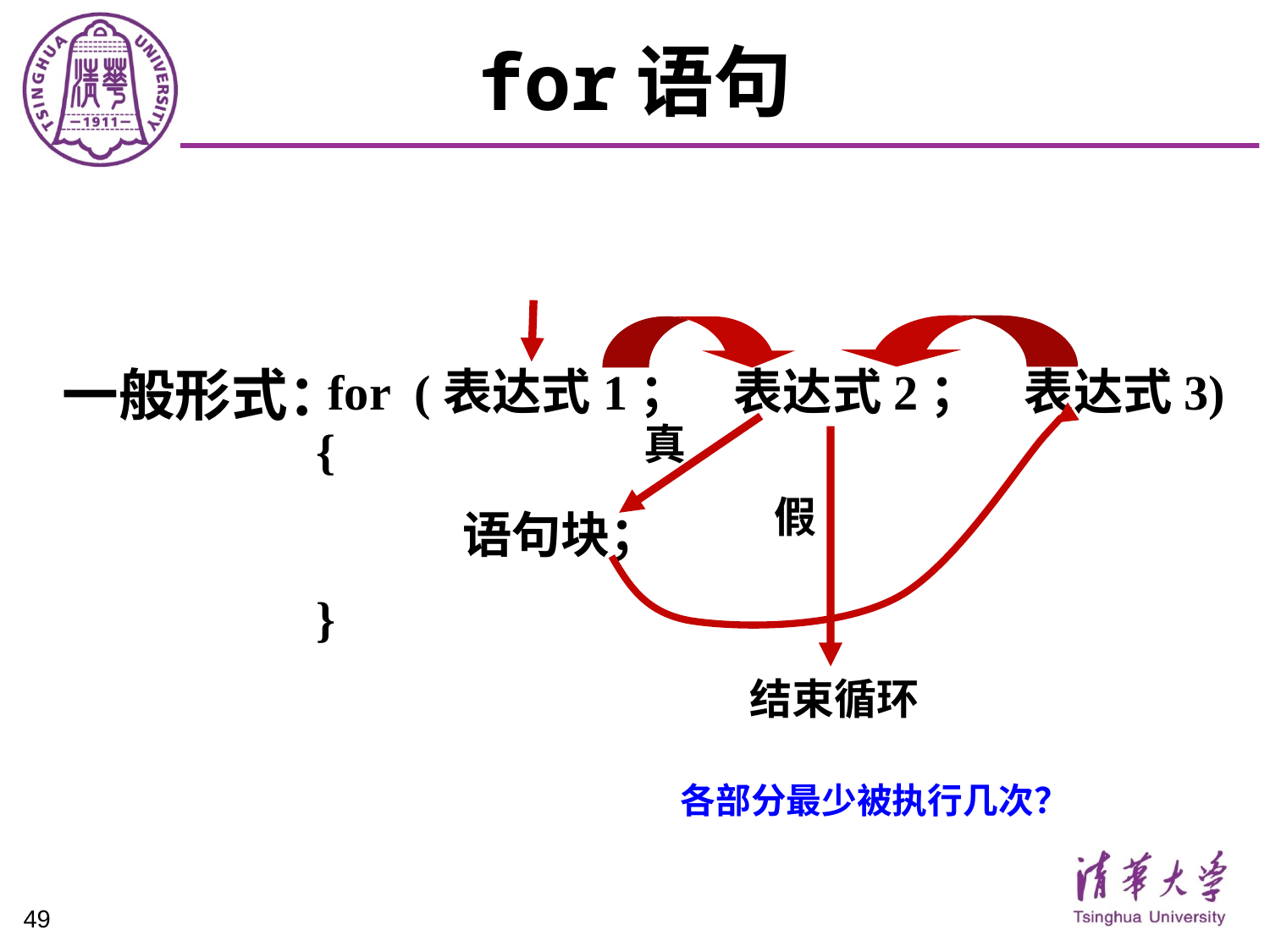

# for语句

一般形式：
 for  (表达式1；    表达式2；    表达式3)
{
            语句块；
}

真

假
结束循环
各部分最少被执行几次？
49